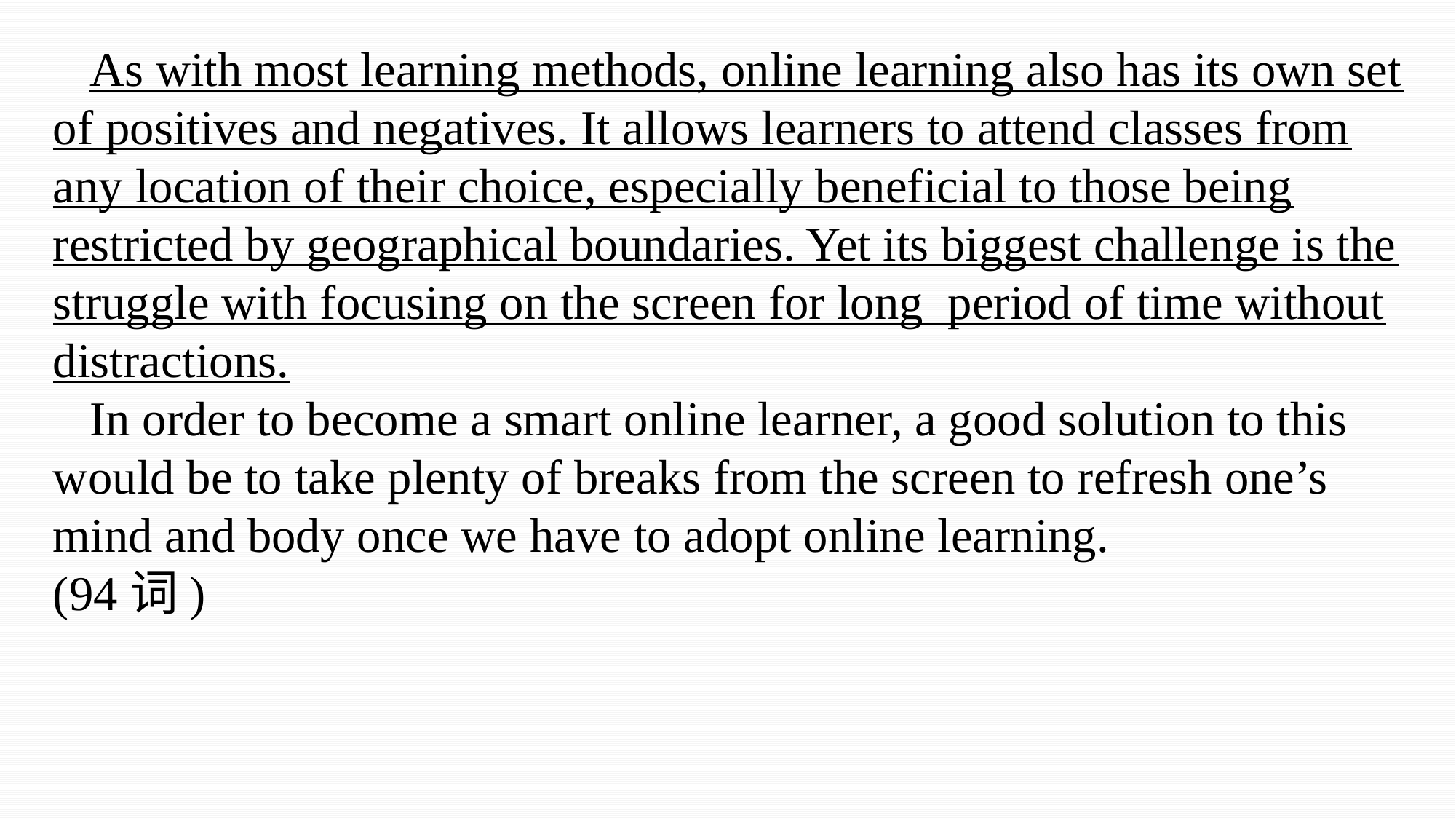

As with most learning methods, online learning also has its own set of positives and negatives. It allows learners to attend classes from any location of their choice, especially beneficial to those being restricted by geographical boundaries. Yet its biggest challenge is the struggle with focusing on the screen for long  period of time without distractions.
   In order to become a smart online learner, a good solution to this would be to take plenty of breaks from the screen to refresh one’s mind and body once we have to adopt online learning.
(94词)